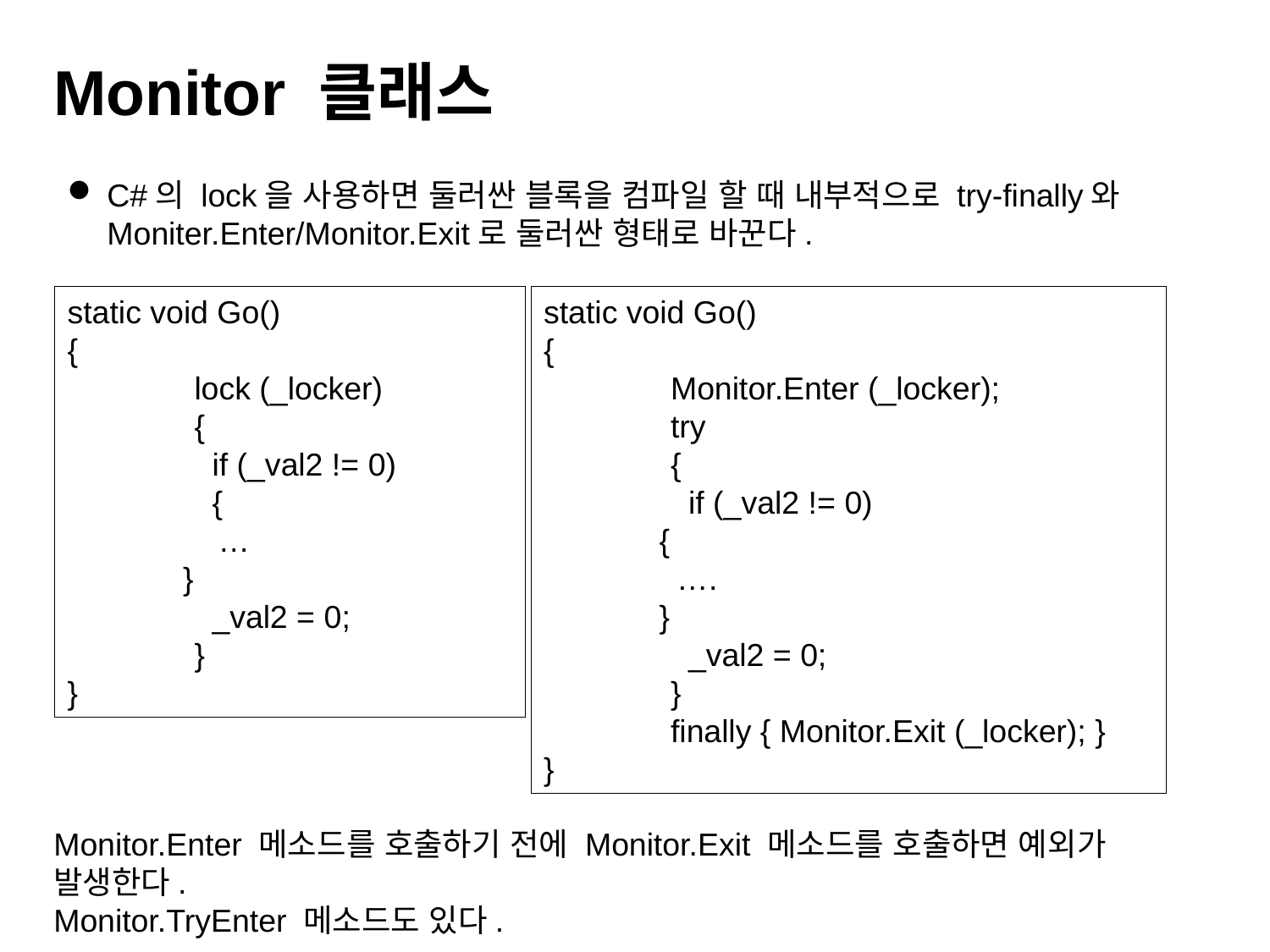

Monitor 클래스
C#의 lock을 사용하면 둘러싼 블록을 컴파일 할 때 내부적으로 try-finally와 Moniter.Enter/Monitor.Exit로 둘러싼 형태로 바꾼다.
static void Go()
{
	lock (_locker)
	{
	  if (_val2 != 0)
	  {
                 …
             }
	  _val2 = 0;
	}
}
static void Go()
{
	Monitor.Enter (_locker);
	try
	{
	  if (_val2 != 0)
             {
               ….
             }
	  _val2 = 0;
	}
	finally { Monitor.Exit (_locker); }
}
Monitor.Enter 메소드를 호출하기 전에 Monitor.Exit 메소드를 호출하면 예외가 발생한다.
Monitor.TryEnter 메소드도 있다.